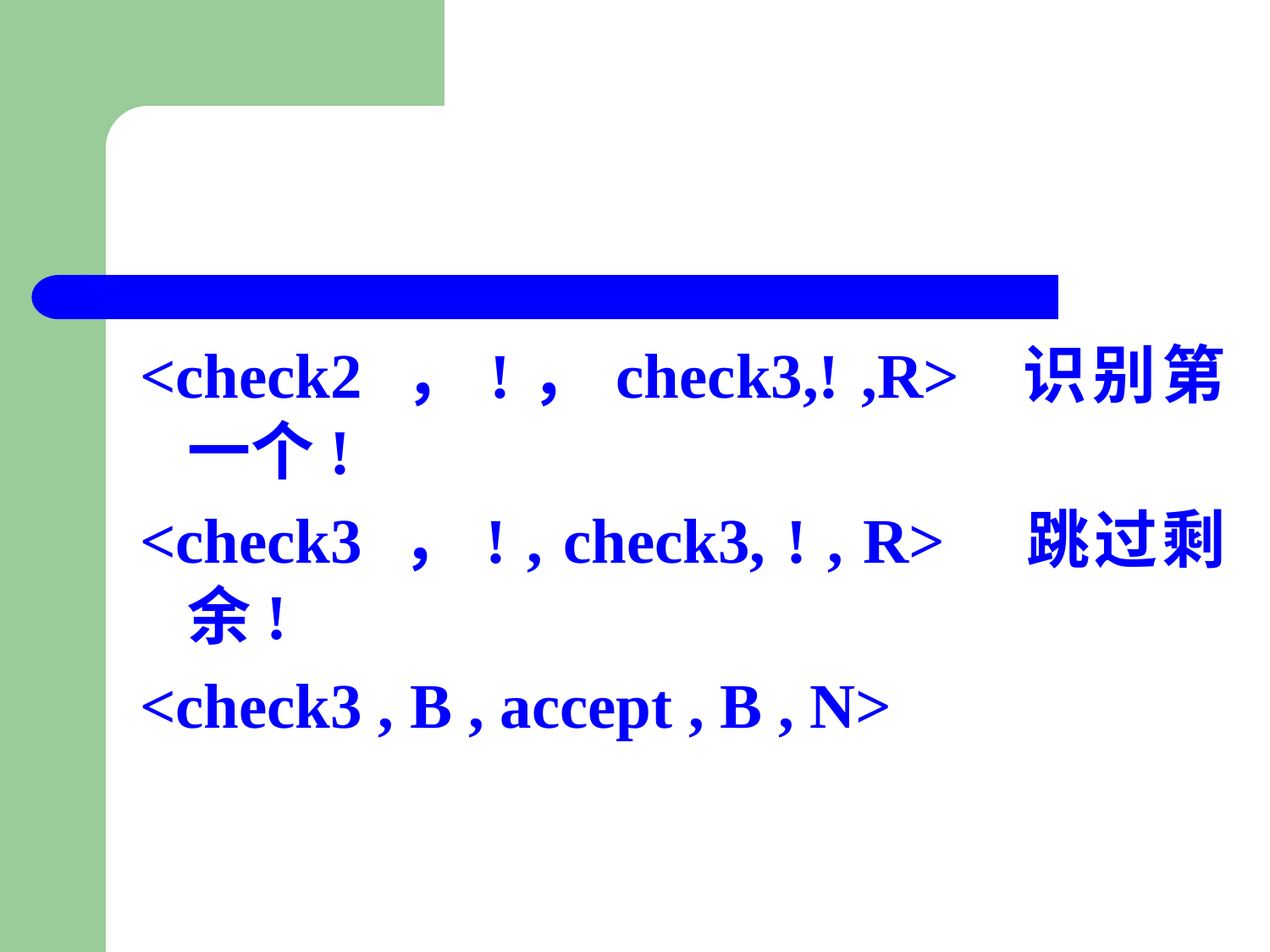

#
<check2 ，!，check3,! ,R>  识别第一个!
<check3 ，! , check3, ! , R>   跳过剩余!
<check3 , B , accept , B , N>